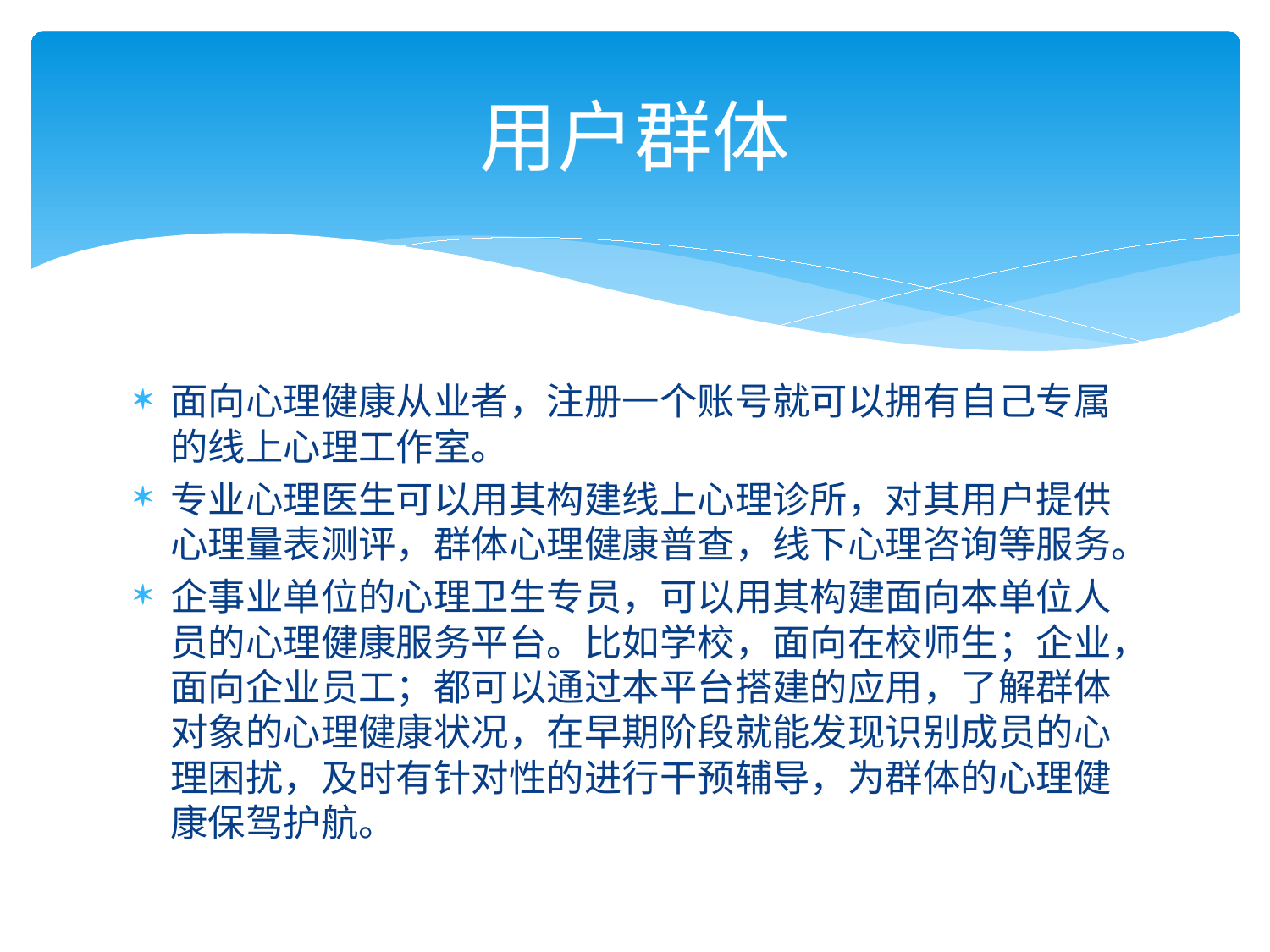

# 用户群体
面向心理健康从业者，注册一个账号就可以拥有自己专属的线上心理工作室。
专业心理医生可以用其构建线上心理诊所，对其用户提供心理量表测评，群体心理健康普查，线下心理咨询等服务。
企事业单位的心理卫生专员，可以用其构建面向本单位人员的心理健康服务平台。比如学校，面向在校师生；企业，面向企业员工；都可以通过本平台搭建的应用，了解群体对象的心理健康状况，在早期阶段就能发现识别成员的心理困扰，及时有针对性的进行干预辅导，为群体的心理健康保驾护航。